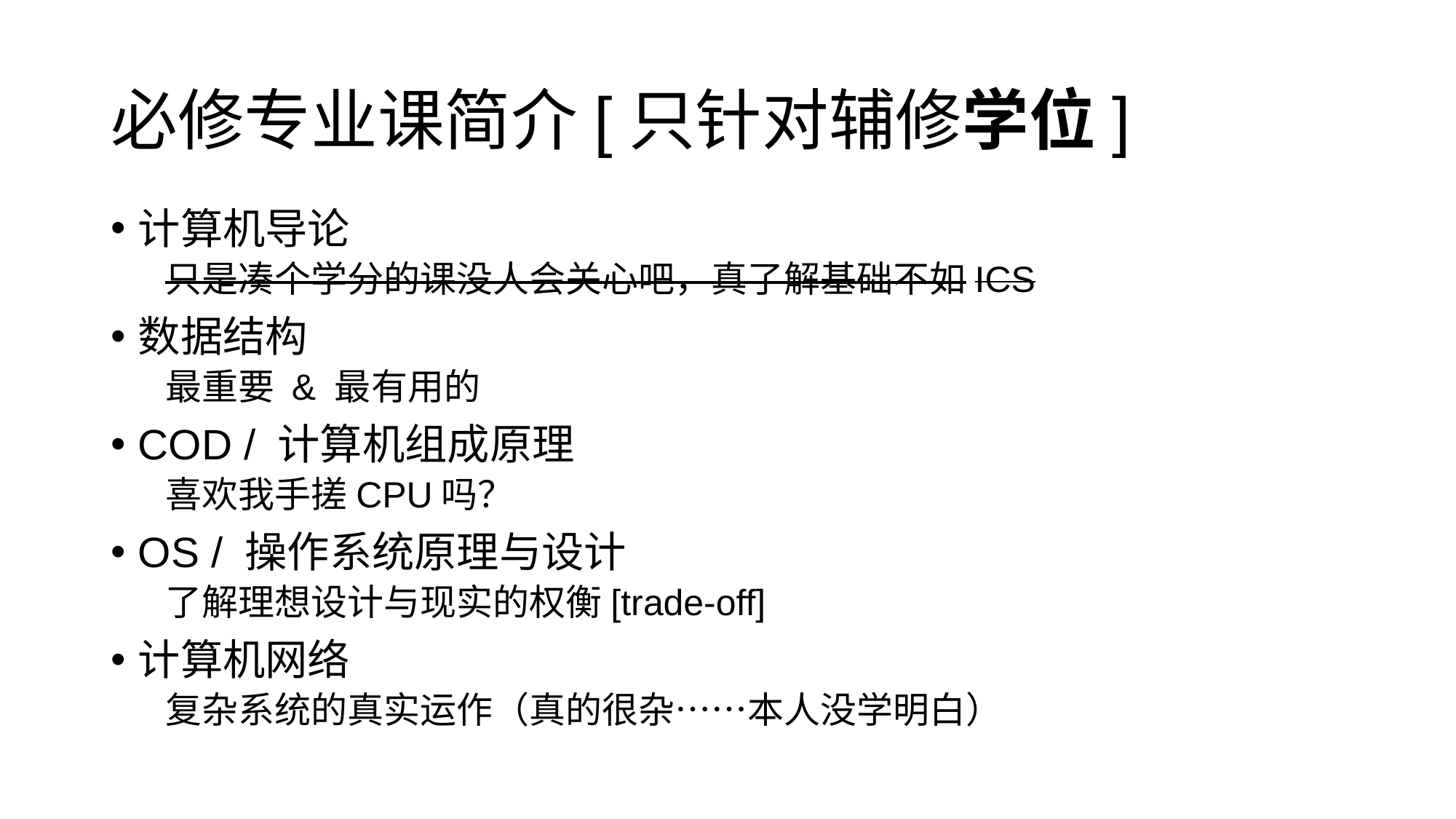

# 必修专业课简介[只针对辅修学位]
计算机导论
只是凑个学分的课没人会关心吧，真了解基础不如ICS
数据结构
最重要 & 最有用的
COD / 计算机组成原理
喜欢我手搓CPU吗？
OS / 操作系统原理与设计
了解理想设计与现实的权衡[trade-off]
计算机网络
复杂系统的真实运作（真的很杂……本人没学明白）